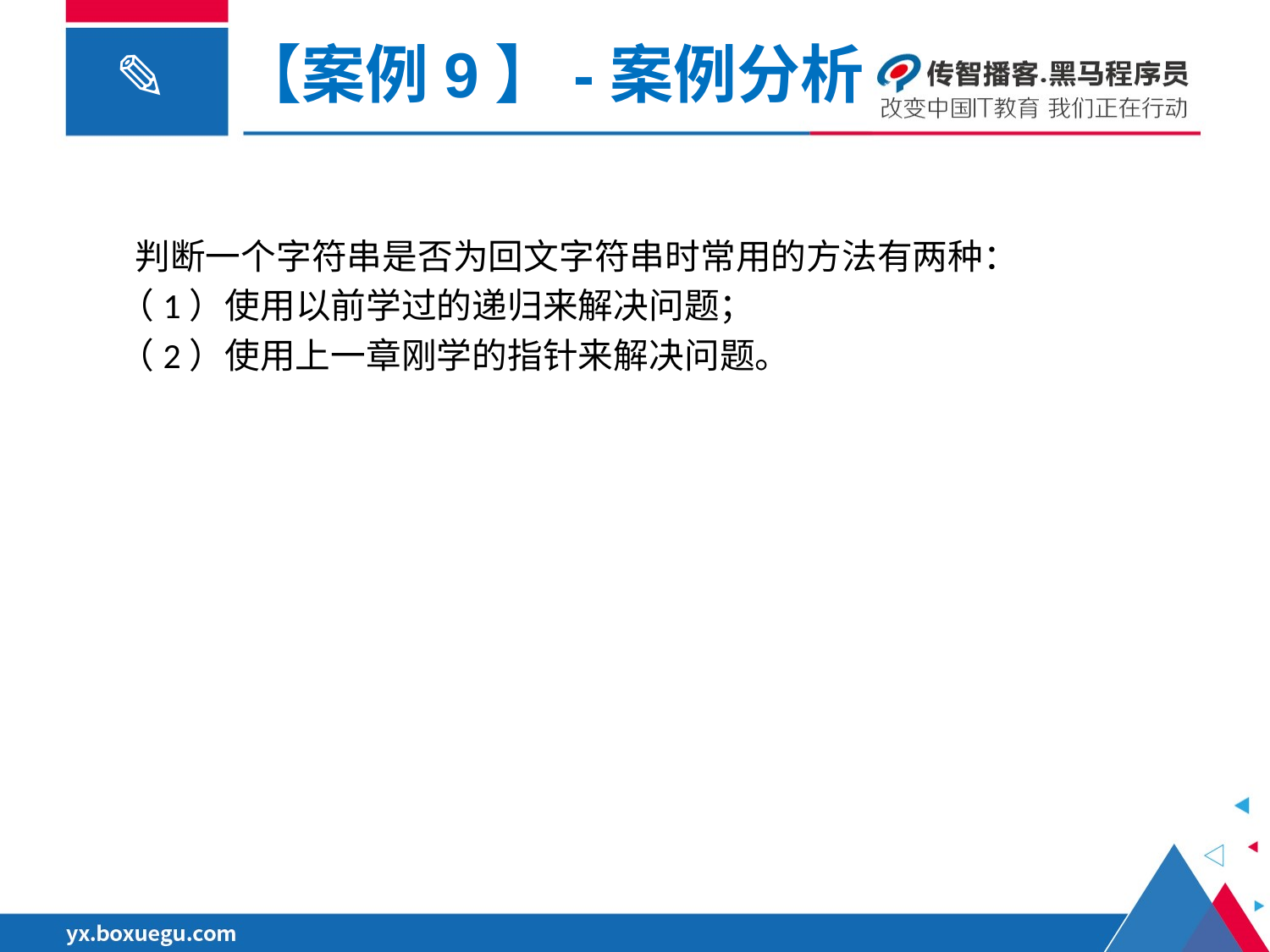

【案例9】-案例分析
      判断一个字符串是否为回文字符串时常用的方法有两种：
    （1）使用以前学过的递归来解决问题；
    （2）使用上一章刚学的指针来解决问题。